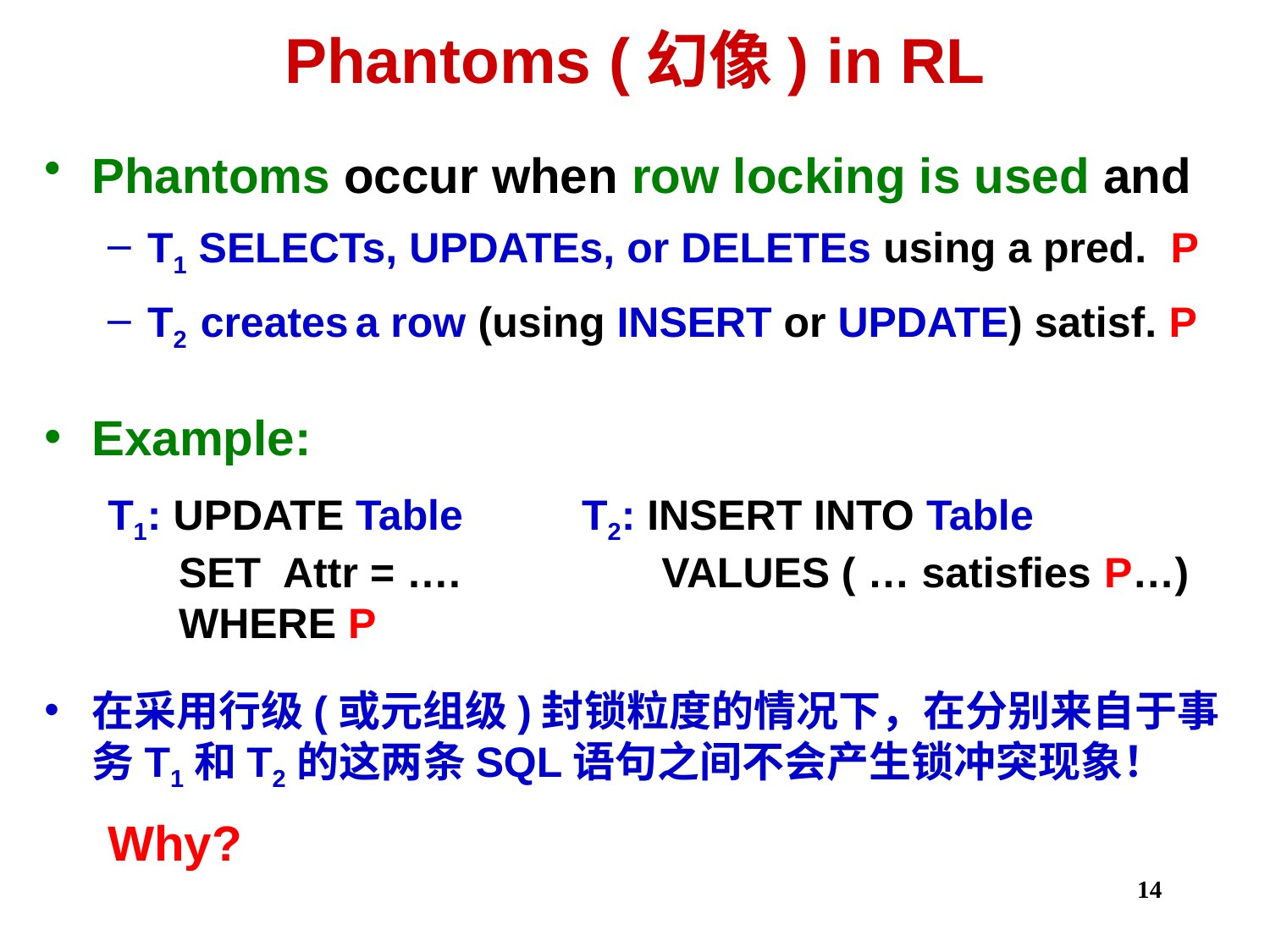

# Phantoms (幻像) in RL
Phantoms occur when row locking is used and
T1 SELECTs, UPDATEs, or DELETEs using a pred.  P
T2  creates a row (using INSERT or UPDATE) satisf. P
Example:
T1: UPDATE Table          T2: INSERT INTO Table
      SET  Attr = ….                 VALUES ( … satisfies P…)
      WHERE P
在采用行级(或元组级)封锁粒度的情况下，在分别来自于事务T1和T2的这两条SQL语句之间不会产生锁冲突现象！
Why?
14